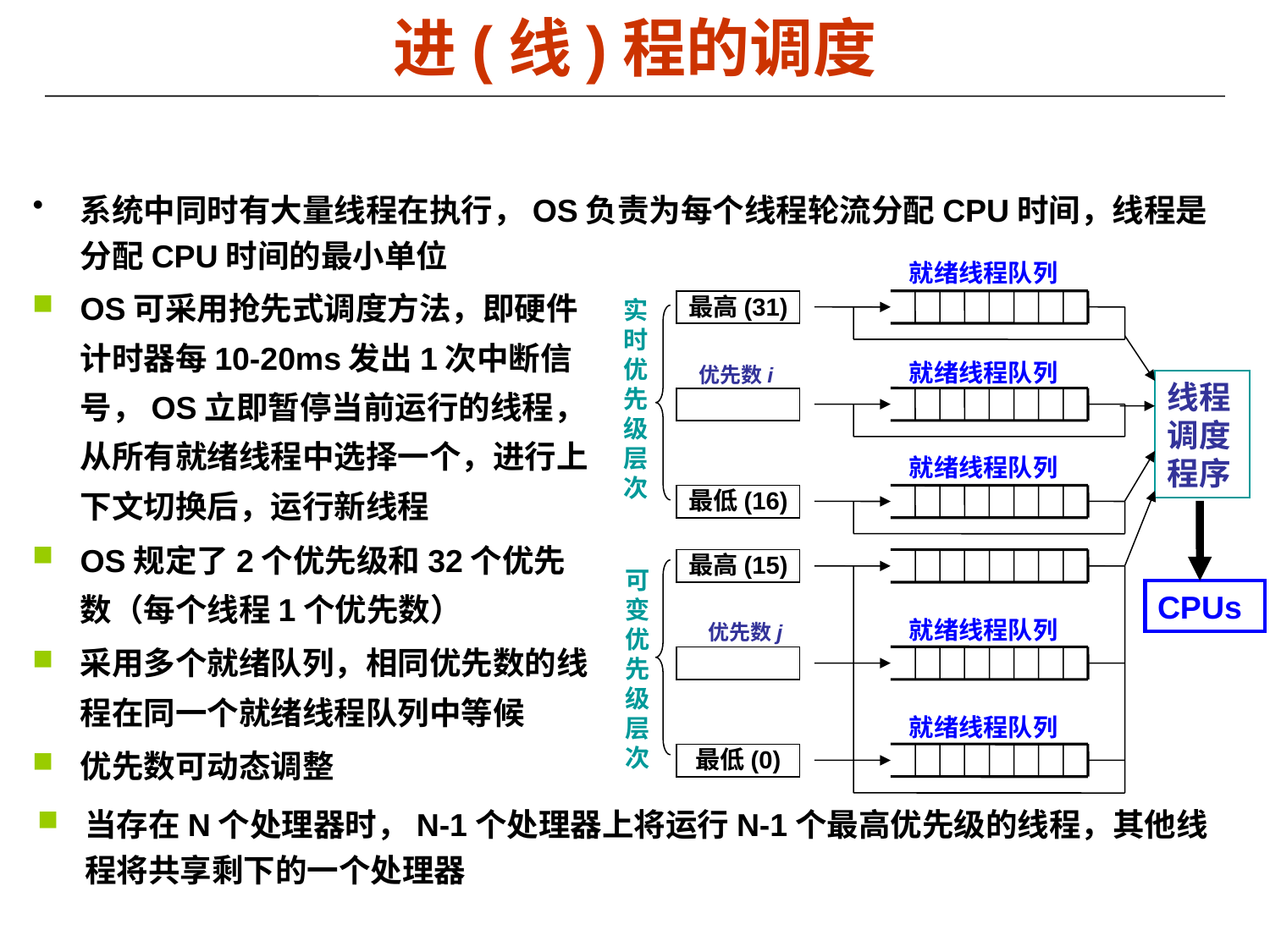

# 进(线)程的调度
系统中同时有大量线程在执行，OS负责为每个线程轮流分配CPU时间，线程是分配CPU时间的最小单位
就绪线程队列

最高(31)
实时优先
级层次

最低(16)

最高(15)

可变优先
级层次

最低(0)

就绪线程队列
就绪线程队列

就绪线程队列
就绪线程队列
优先数i
优先数j

线程调度程序

CPUs
OS可采用抢先式调度方法，即硬件计时器每10-20ms发出1次中断信号，OS立即暂停当前运行的线程，从所有就绪线程中选择一个，进行上下文切换后，运行新线程
OS规定了2个优先级和32个优先数（每个线程1个优先数）
采用多个就绪队列，相同优先数的线程在同一个就绪线程队列中等候
优先数可动态调整
当存在N个处理器时，N-1个处理器上将运行N-1个最高优先级的线程，其他线程将共享剩下的一个处理器